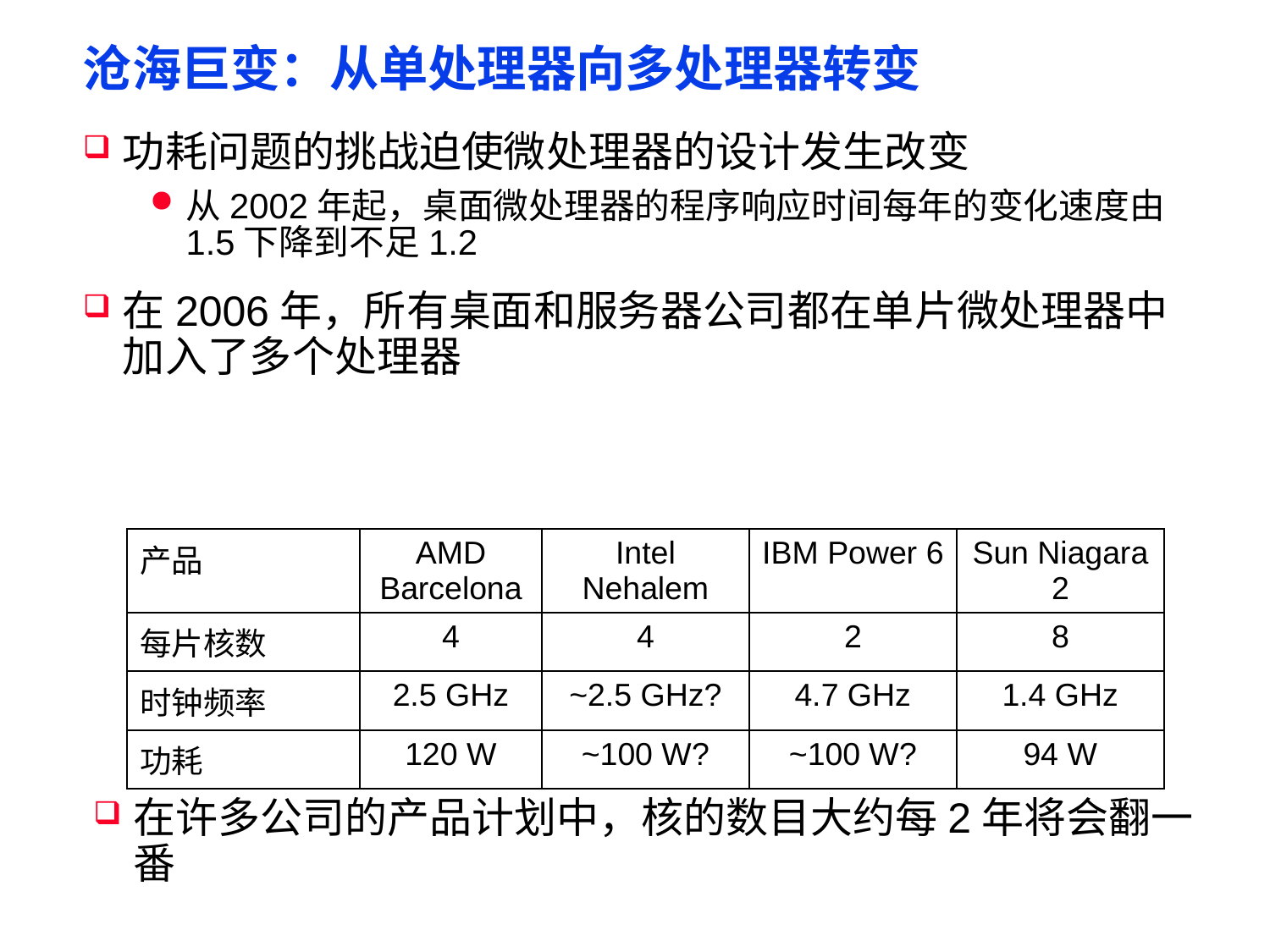

# 沧海巨变：从单处理器向多处理器转变
功耗问题的挑战迫使微处理器的设计发生改变
从2002年起，桌面微处理器的程序响应时间每年的变化速度由1.5下降到不足1.2
在2006年，所有桌面和服务器公司都在单片微处理器中加入了多个处理器
| 产品 | AMD Barcelona | Intel Nehalem | IBM Power 6 | Sun Niagara 2 |
| --- | --- | --- | --- | --- |
| 每片核数 | 4 | 4 | 2 | 8 |
| 时钟频率 | 2.5 GHz | ~2.5 GHz? | 4.7 GHz | 1.4 GHz |
| 功耗 | 120 W | ~100 W? | ~100 W? | 94 W |
在许多公司的产品计划中，核的数目大约每2年将会翻一番